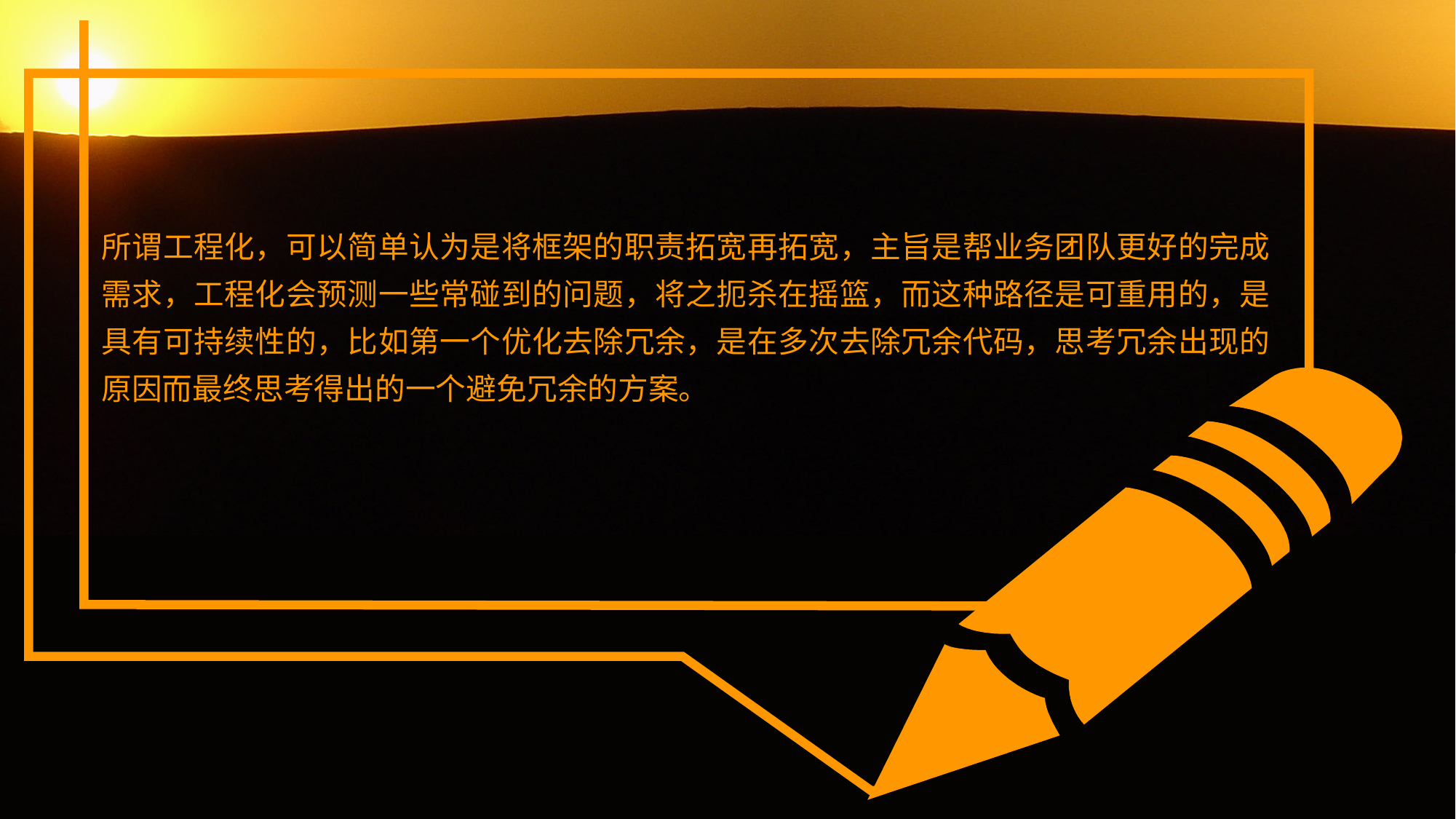

所谓工程化，可以简单认为是将框架的职责拓宽再拓宽，主旨是帮业务团队更好的完成需求，工程化会预测一些常碰到的问题，将之扼杀在摇篮，而这种路径是可重用的，是具有可持续性的，比如第一个优化去除冗余，是在多次去除冗余代码，思考冗余出现的原因而最终思考得出的一个避免冗余的方案。